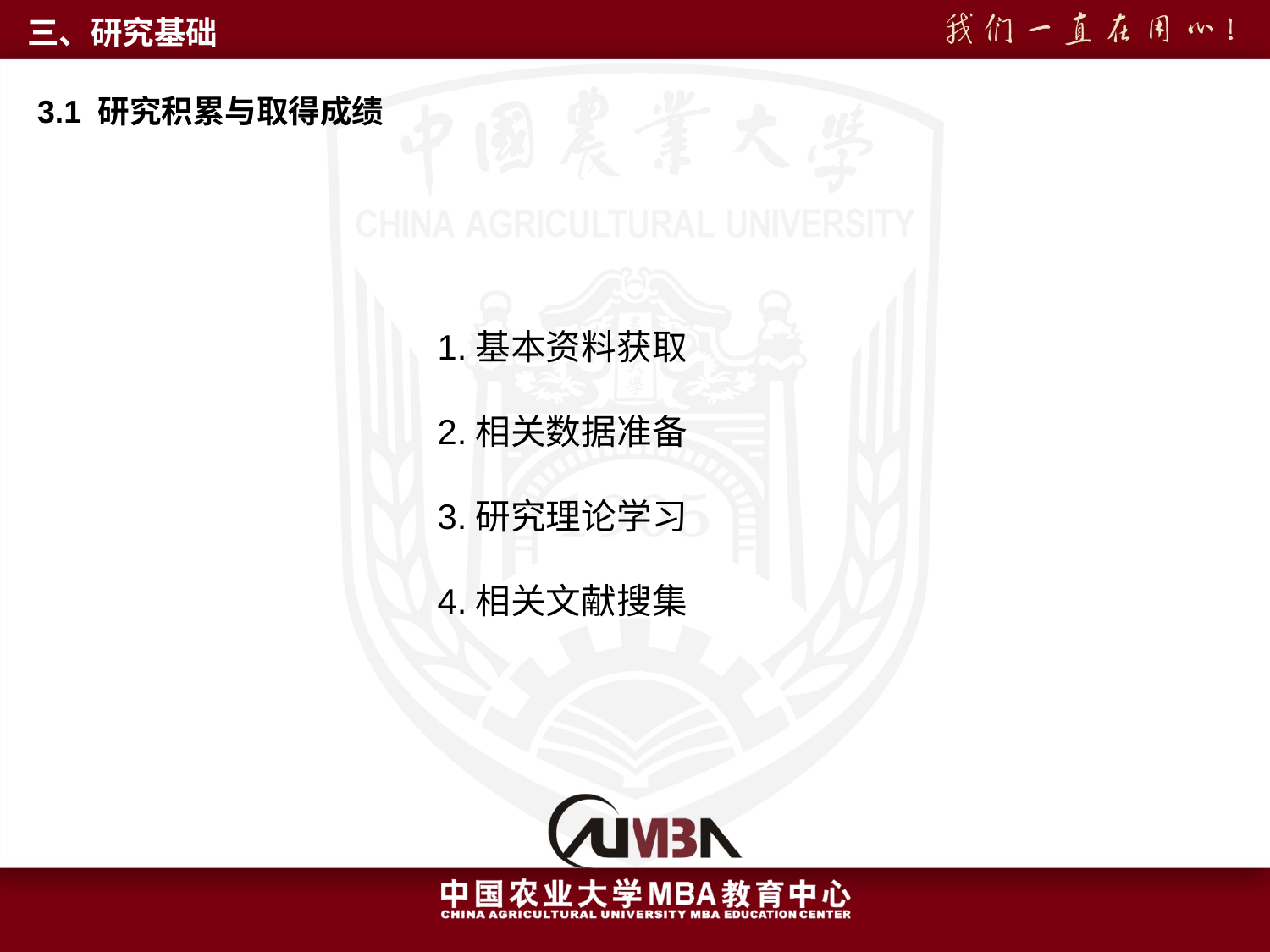

三、研究基础
3.1 研究积累与取得成绩
1.基本资料获取
2.相关数据准备
3.研究理论学习
4.相关文献搜集